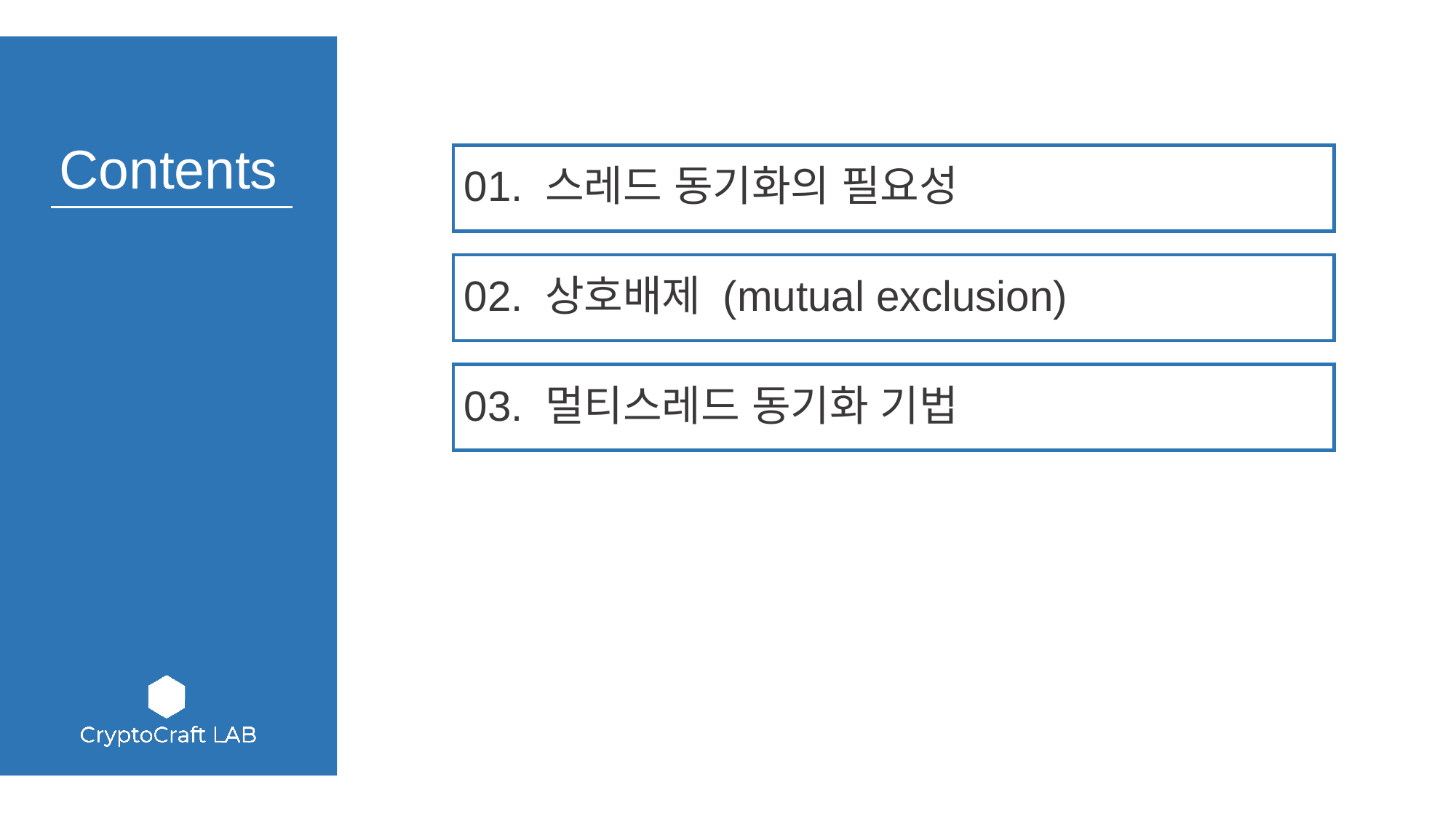

01. 스레드 동기화의 필요성
02. 상호배제 (mutual exclusion)
03. 멀티스레드 동기화 기법

04. 결론